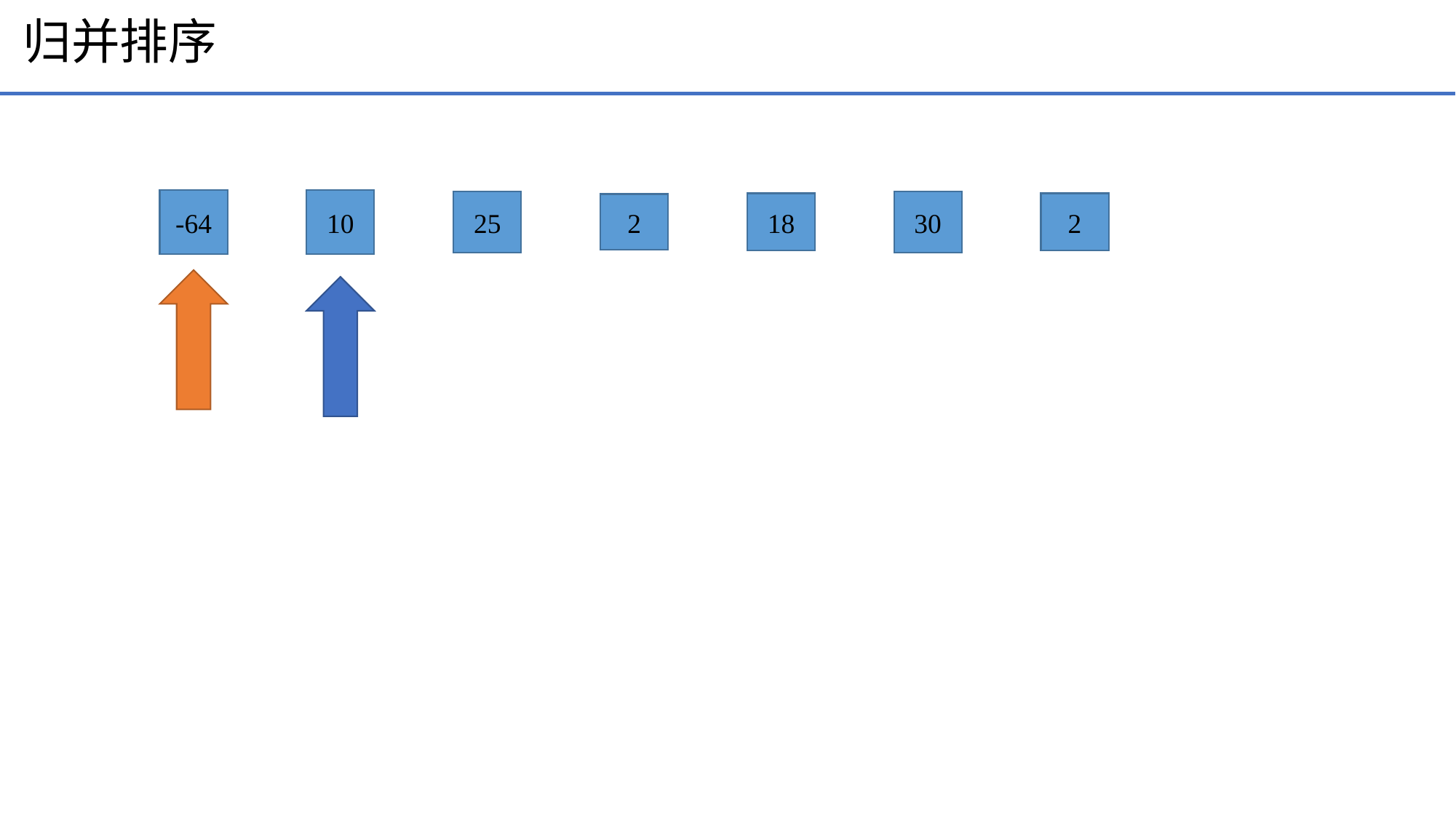

# 归并排序
-64
10
25
30
18
2
2